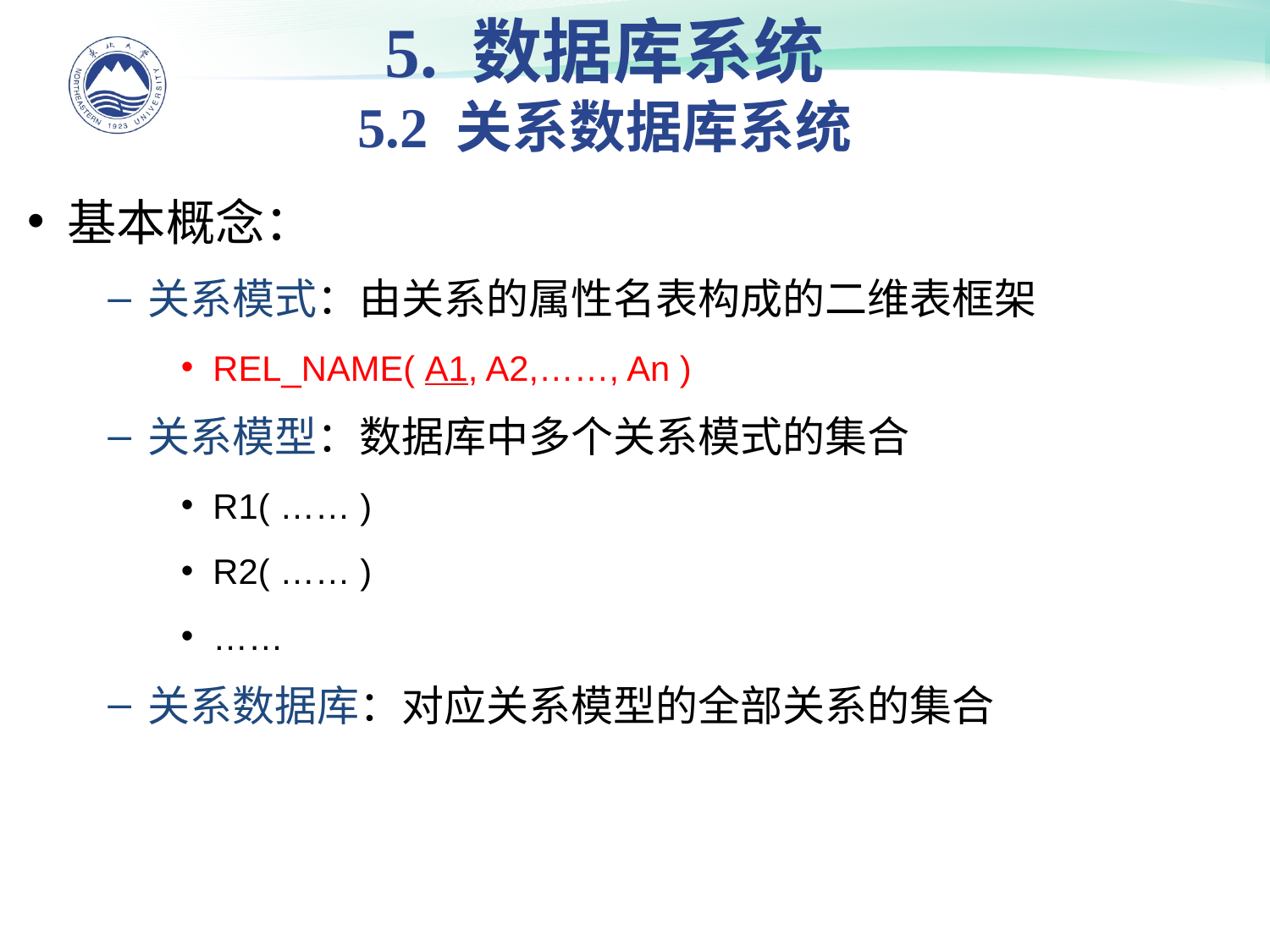

5. 数据库系统
5.2 关系数据库系统
基本概念：
关系模式：由关系的属性名表构成的二维表框架
REL_NAME( A1, A2,……, An )
关系模型：数据库中多个关系模式的集合
R1( …… )
R2( …… )
……
关系数据库：对应关系模型的全部关系的集合
4